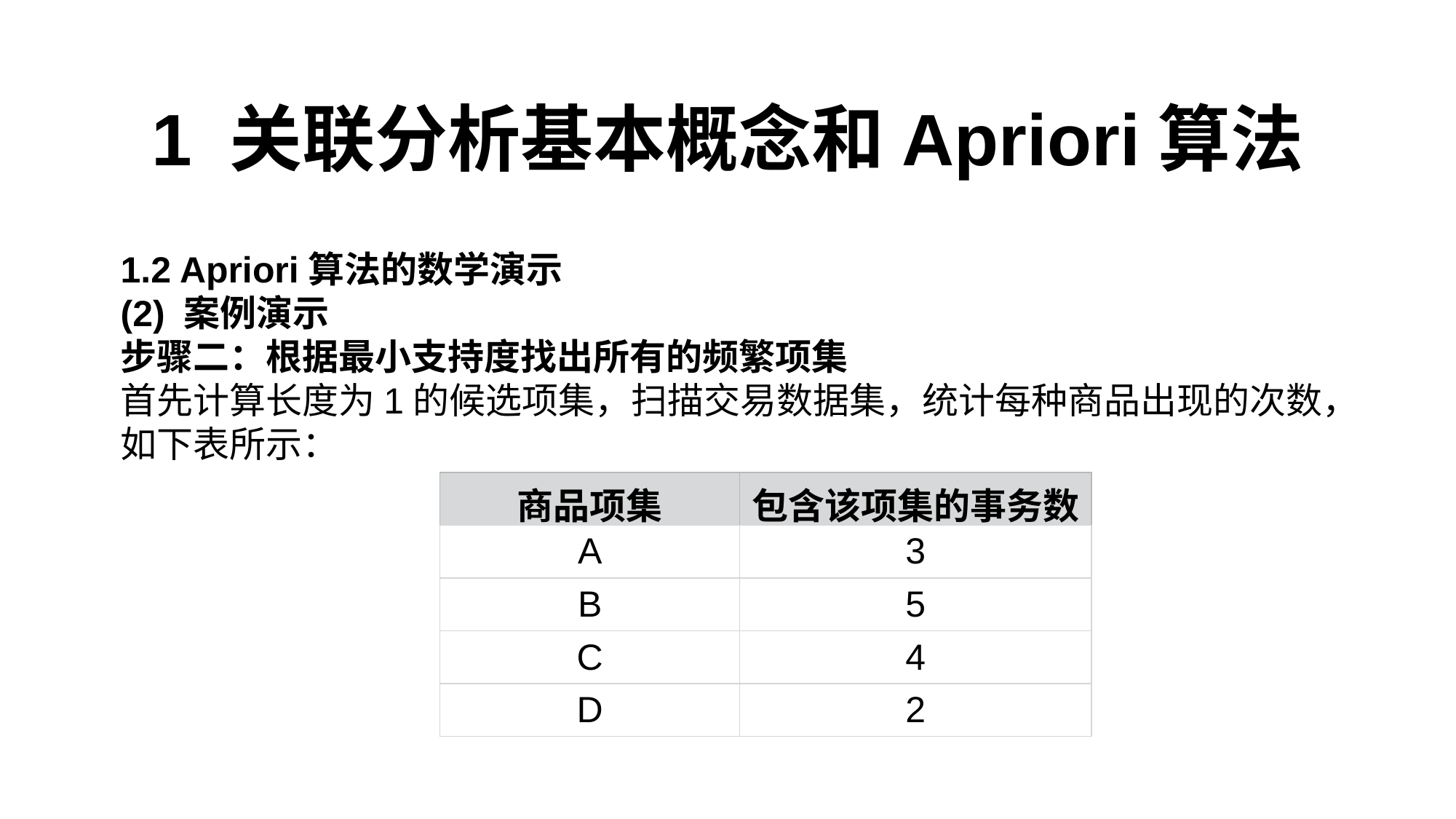

1 关联分析基本概念和Apriori算法
1.2 Apriori算法的数学演示
(2) 案例演示
步骤二：根据最小支持度找出所有的频繁项集
首先计算长度为1的候选项集，扫描交易数据集，统计每种商品出现的次数，如下表所示：
| 商品项集 | 包含该项集的事务数 |
| --- | --- |
| A | 3 |
| B | 5 |
| C | 4 |
| D | 2 |